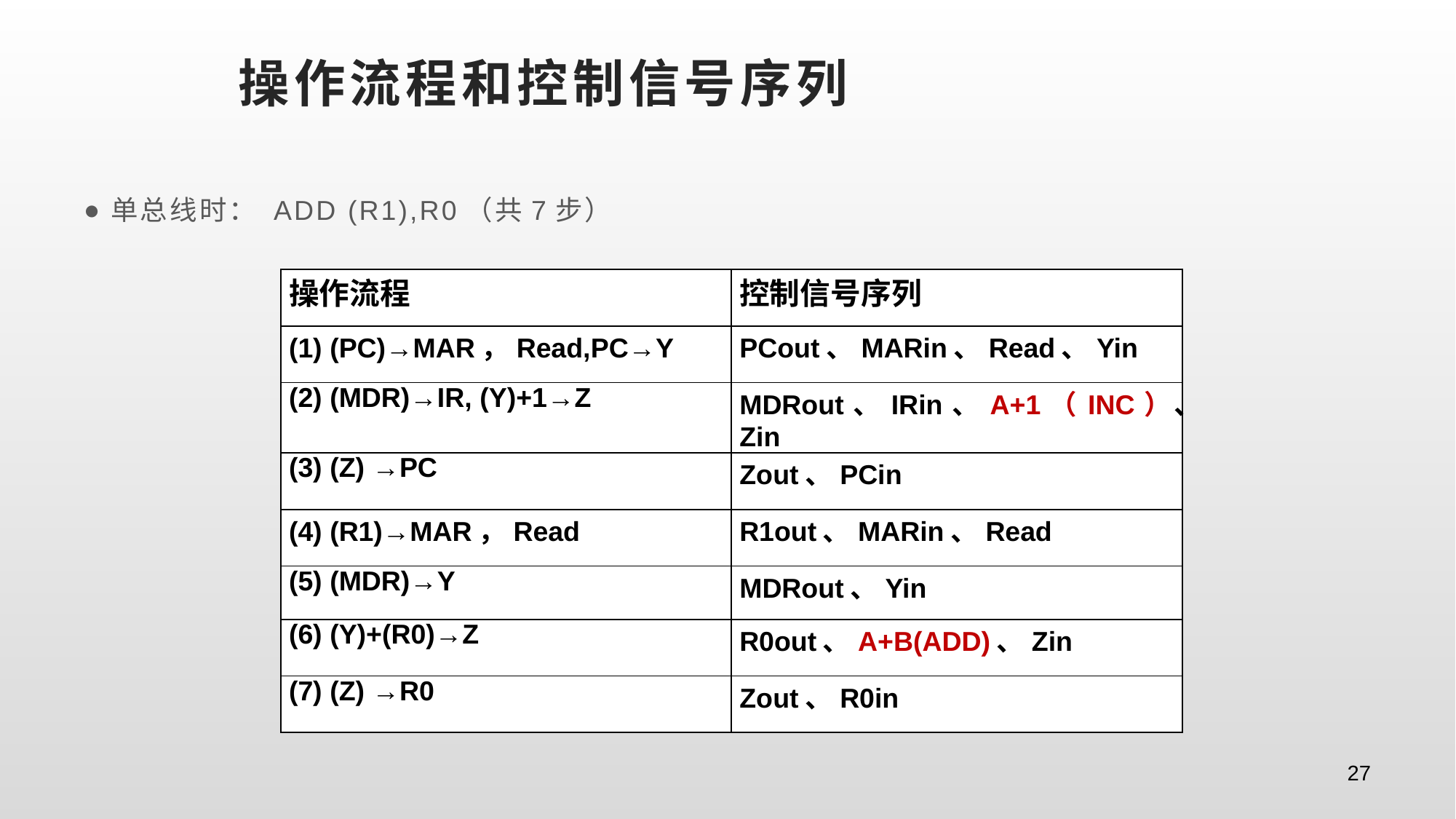

单总线时： ADD (R1),R0（共7步）
操作流程和控制信号序列
| 操作流程 | 控制信号序列 |
| --- | --- |
| (1) (PC)→MAR，Read,PC→Y | PCout、MARin、Read、Yin |
| (2) (MDR)→IR, (Y)+1→Z | MDRout、IRin、A+1（INC）、Zin |
| (3) (Z) →PC | Zout、PCin |
| (4) (R1)→MAR，Read | R1out、MARin、Read |
| (5) (MDR)→Y | MDRout、Yin |
| (6) (Y)+(R0)→Z | R0out、A+B(ADD)、Zin |
| (7) (Z) →R0 | Zout、R0in |

27